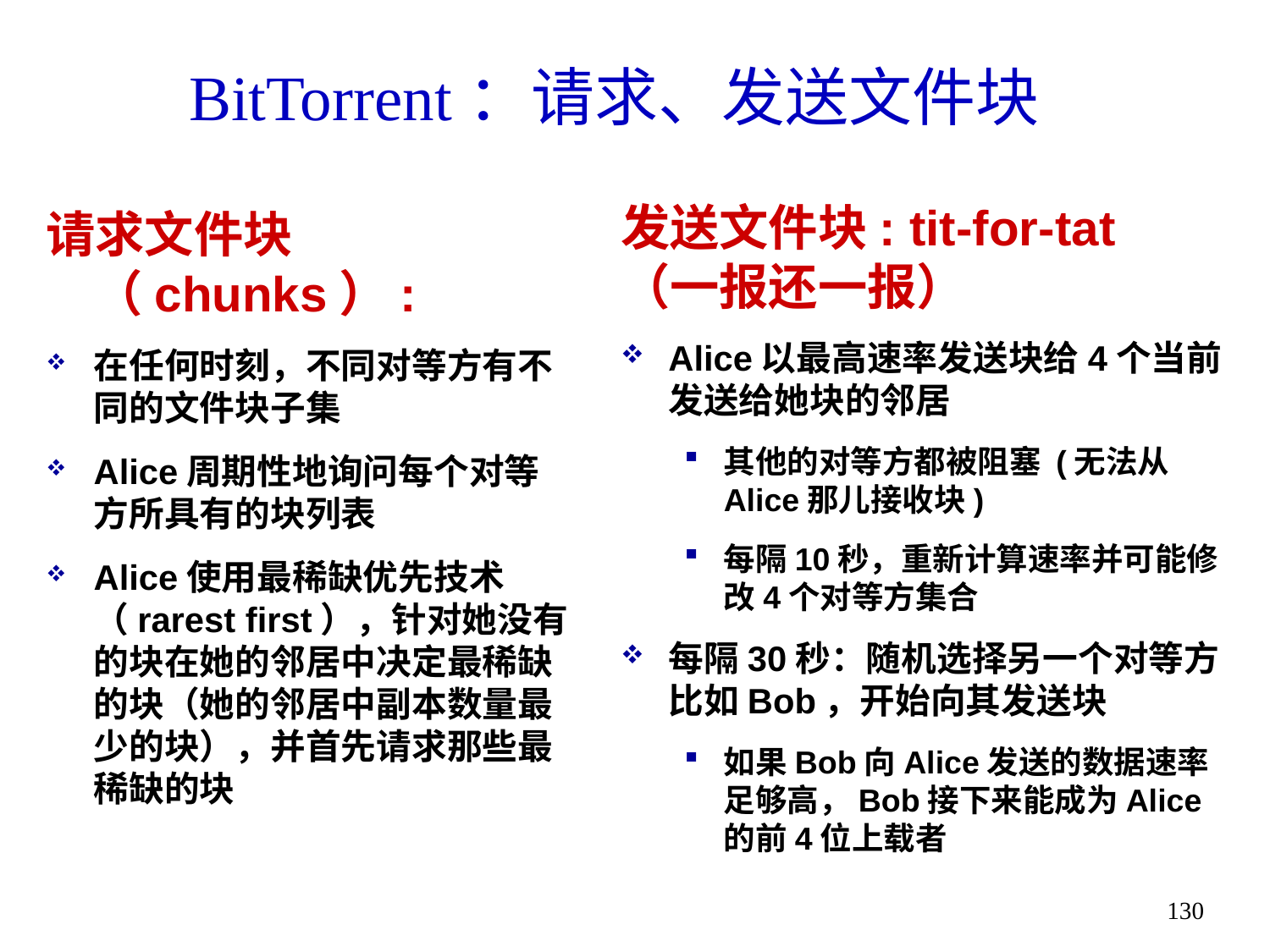

# BitTorrent：请求、发送文件块
发送文件块: tit-for-tat（一报还一报）
Alice以最高速率发送块给4个当前发送给她块的邻居
其他的对等方都被阻塞 (无法从Alice那儿接收块)
每隔10秒，重新计算速率并可能修改4个对等方集合
每隔30秒：随机选择另一个对等方比如Bob，开始向其发送块
如果Bob向Alice发送的数据速率足够高，Bob接下来能成为Alice的前4位上载者

请求文件块（chunks）:
在任何时刻，不同对等方有不同的文件块子集
Alice周期性地询问每个对等方所具有的块列表
Alice使用最稀缺优先技术（rarest first），针对她没有的块在她的邻居中决定最稀缺的块（她的邻居中副本数量最少的块），并首先请求那些最稀缺的块
130